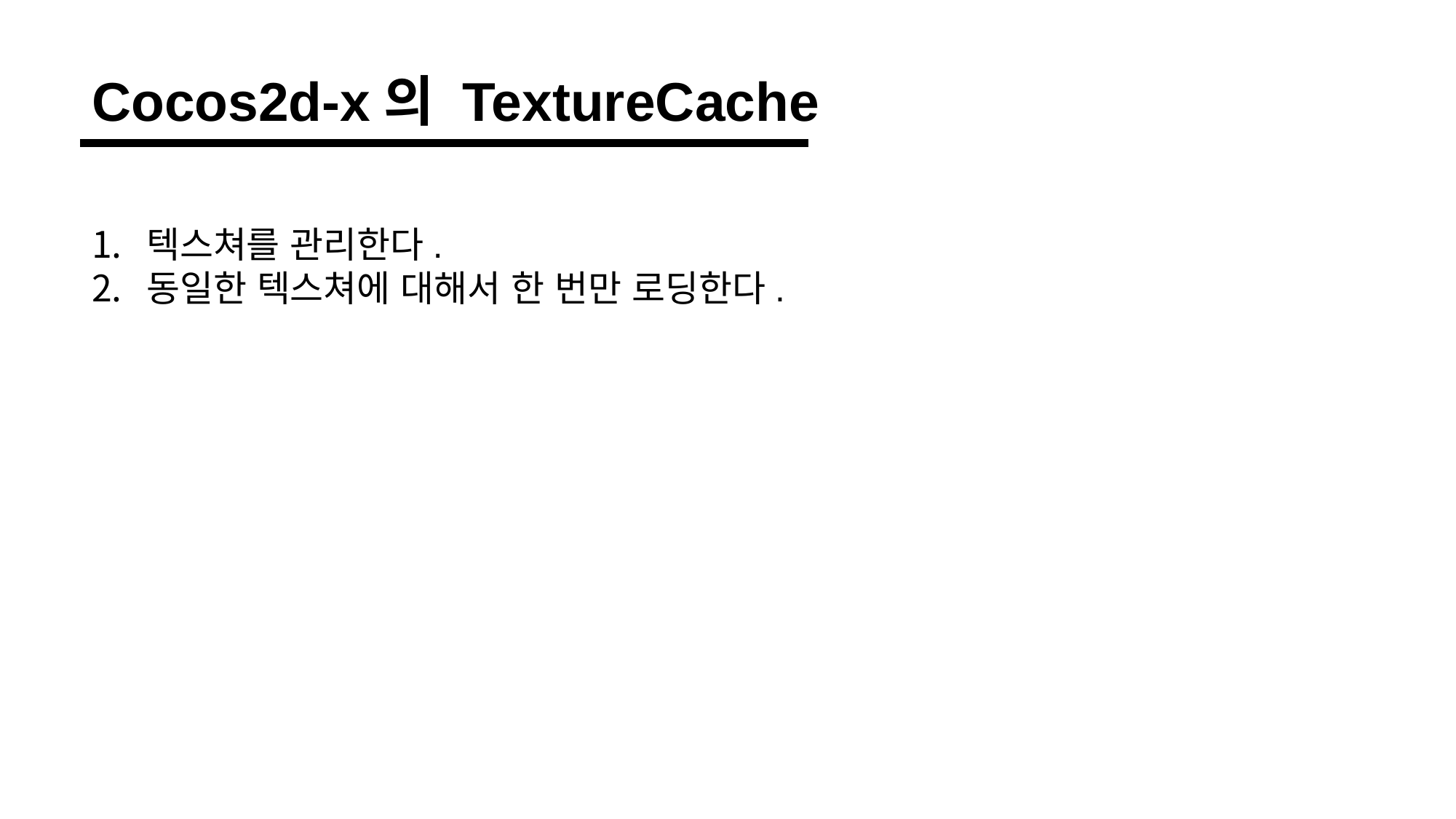

Cocos2d-x의 TextureCache

텍스쳐를 관리한다.
동일한 텍스쳐에 대해서 한 번만 로딩한다.